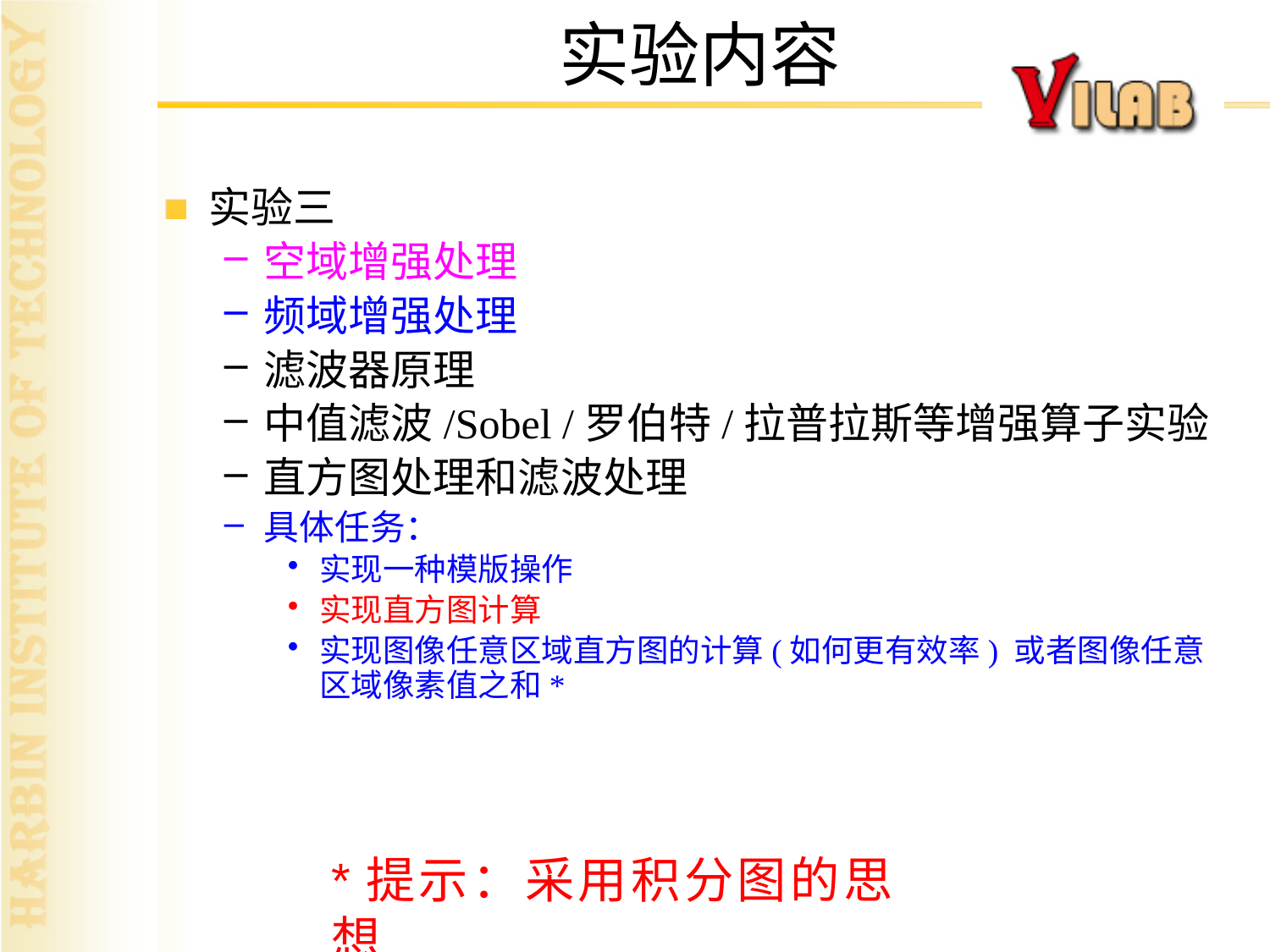

# 实验内容
实验三
空域增强处理
频域增强处理
滤波器原理
中值滤波/Sobel /罗伯特/拉普拉斯等增强算子实验
直方图处理和滤波处理
具体任务：
实现一种模版操作
实现直方图计算
实现图像任意区域直方图的计算(如何更有效率) 或者图像任意区域像素值之和*
*提示：采用积分图的思想